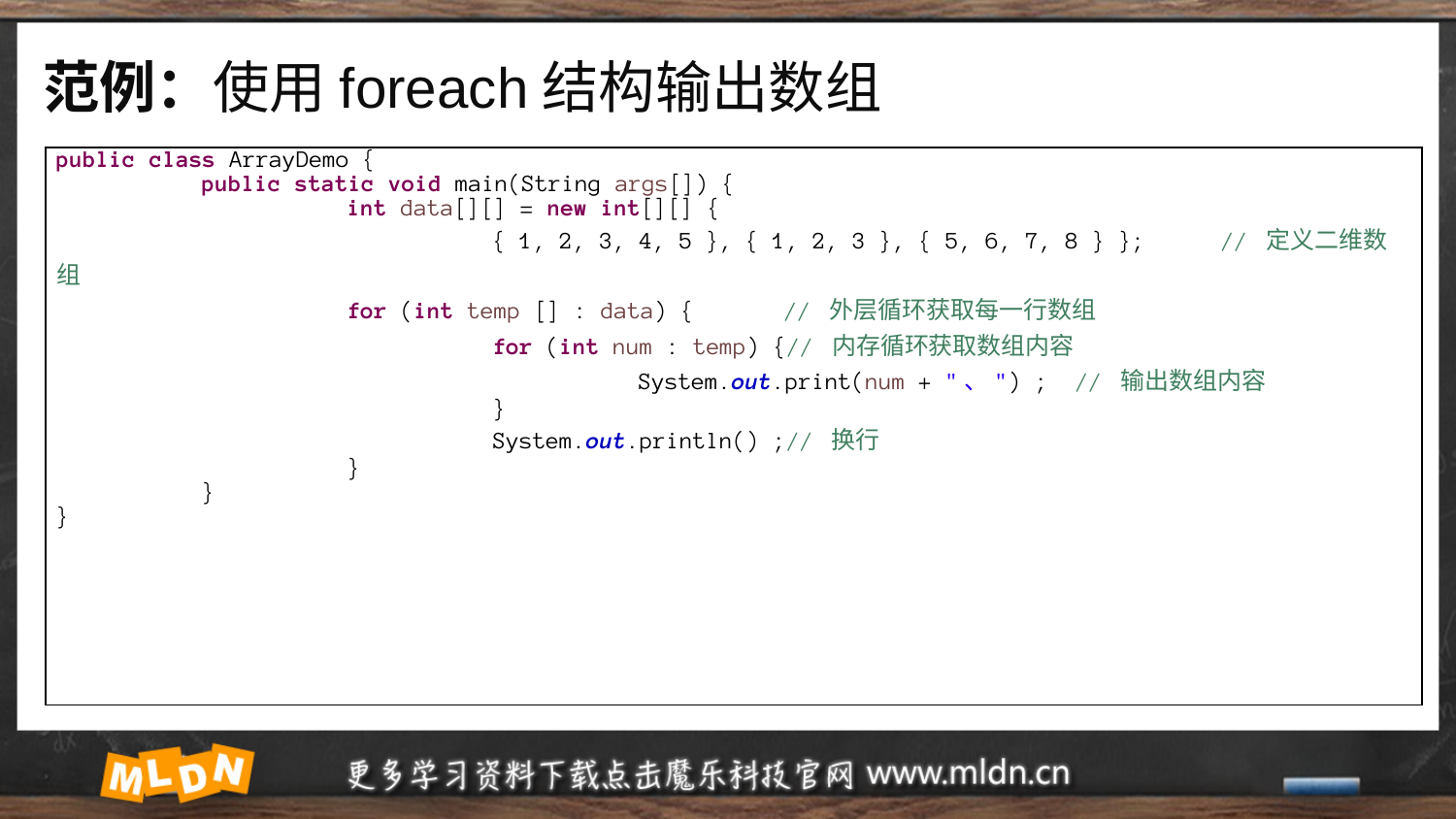

# 范例：使用foreach结构输出数组
| public class ArrayDemo { public static void main(String args[]) { int data[][] = new int[][] { { 1, 2, 3, 4, 5 }, { 1, 2, 3 }, { 5, 6, 7, 8 } }; // 定义二维数组 for (int temp [] : data) { // 外层循环获取每一行数组 for (int num : temp) {// 内存循环获取数组内容 System.out.print(num + "、") ; // 输出数组内容 } System.out.println() ;// 换行 } } } |
| --- |